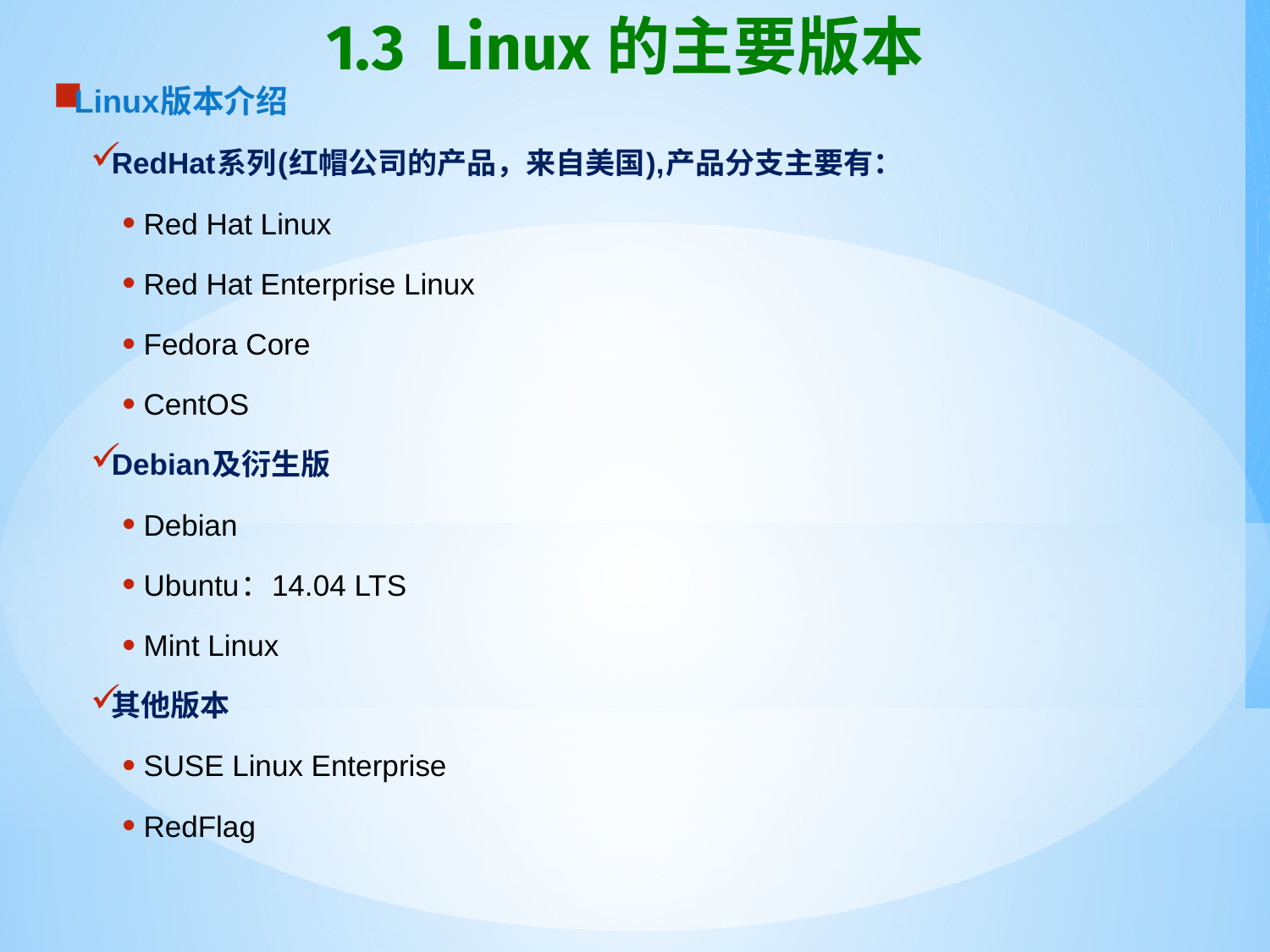

# 1.3  Linux的主要版本
Linux版本介绍
RedHat系列(红帽公司的产品，来自美国),产品分支主要有：
Red Hat Linux
Red Hat Enterprise Linux
Fedora Core
CentOS
Debian及衍生版
Debian
Ubuntu：14.04 LTS
Mint Linux
其他版本
SUSE Linux Enterprise
RedFlag